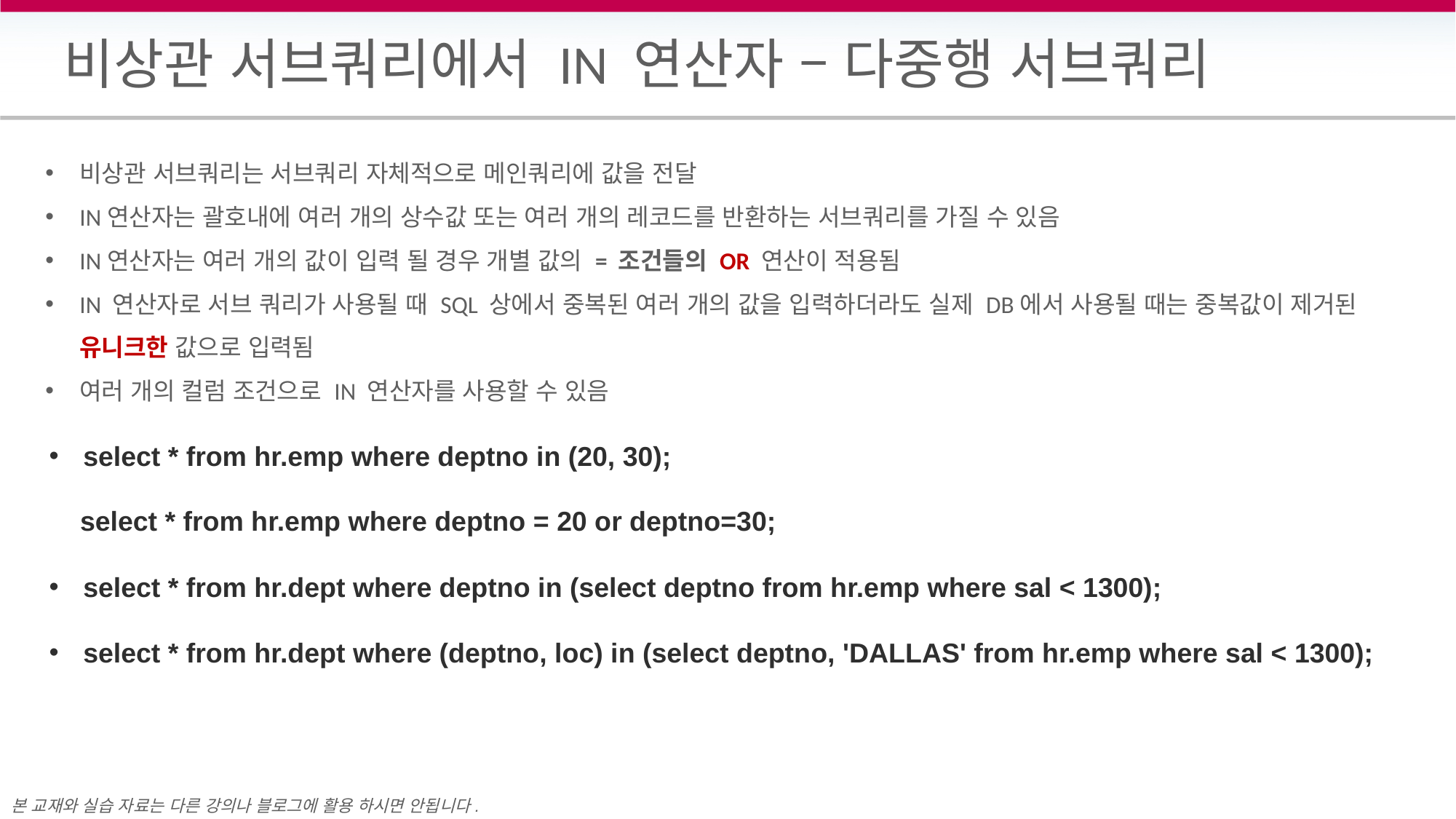

# 비상관 서브쿼리에서 IN 연산자 – 다중행 서브쿼리
비상관 서브쿼리는 서브쿼리 자체적으로 메인쿼리에 값을 전달
IN연산자는 괄호내에 여러 개의 상수값 또는 여러 개의 레코드를 반환하는 서브쿼리를 가질 수 있음
IN연산자는 여러 개의 값이 입력 될 경우 개별 값의 = 조건들의 OR 연산이 적용됨
IN 연산자로 서브 쿼리가 사용될 때 SQL 상에서 중복된 여러 개의 값을 입력하더라도 실제 DB에서 사용될 때는 중복값이 제거된 유니크한 값으로 입력됨
여러 개의 컬럼 조건으로 IN 연산자를 사용할 수 있음
select * from hr.emp where deptno in (20, 30);

select * from hr.dept where deptno in (select deptno from hr.emp where sal < 1300);

select * from hr.dept where (deptno, loc) in (select deptno, 'DALLAS' from hr.emp where sal < 1300);
select * from hr.emp where deptno = 20 or deptno=30;